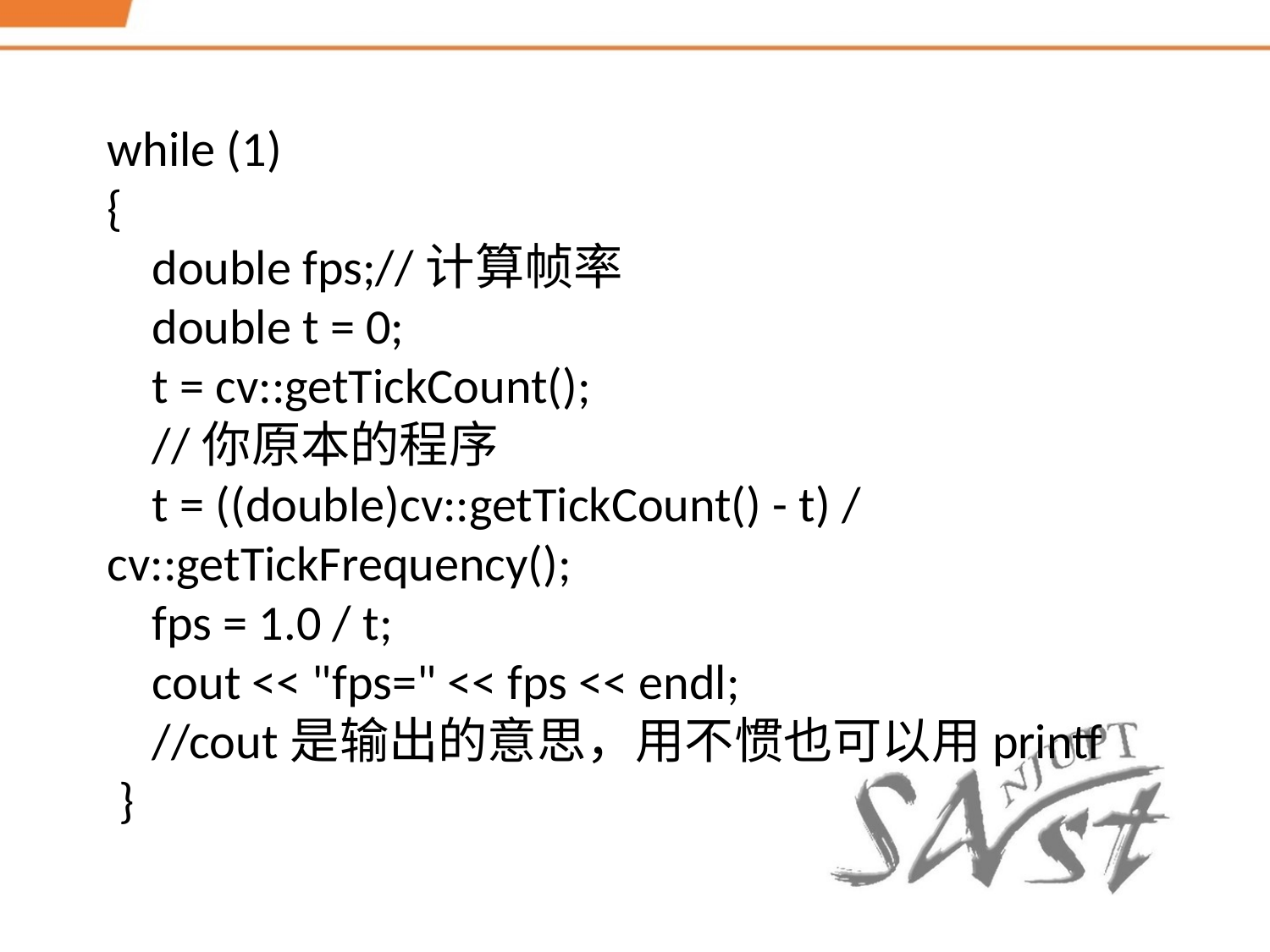

while (1)
{
    double fps;//计算帧率
    double t = 0;
    t = cv::getTickCount();
    //你原本的程序
    t = ((double)cv::getTickCount() - t) / cv::getTickFrequency();
    fps = 1.0 / t;
    cout << "fps=" << fps << endl;
    //cout是输出的意思，用不惯也可以用printf
 }